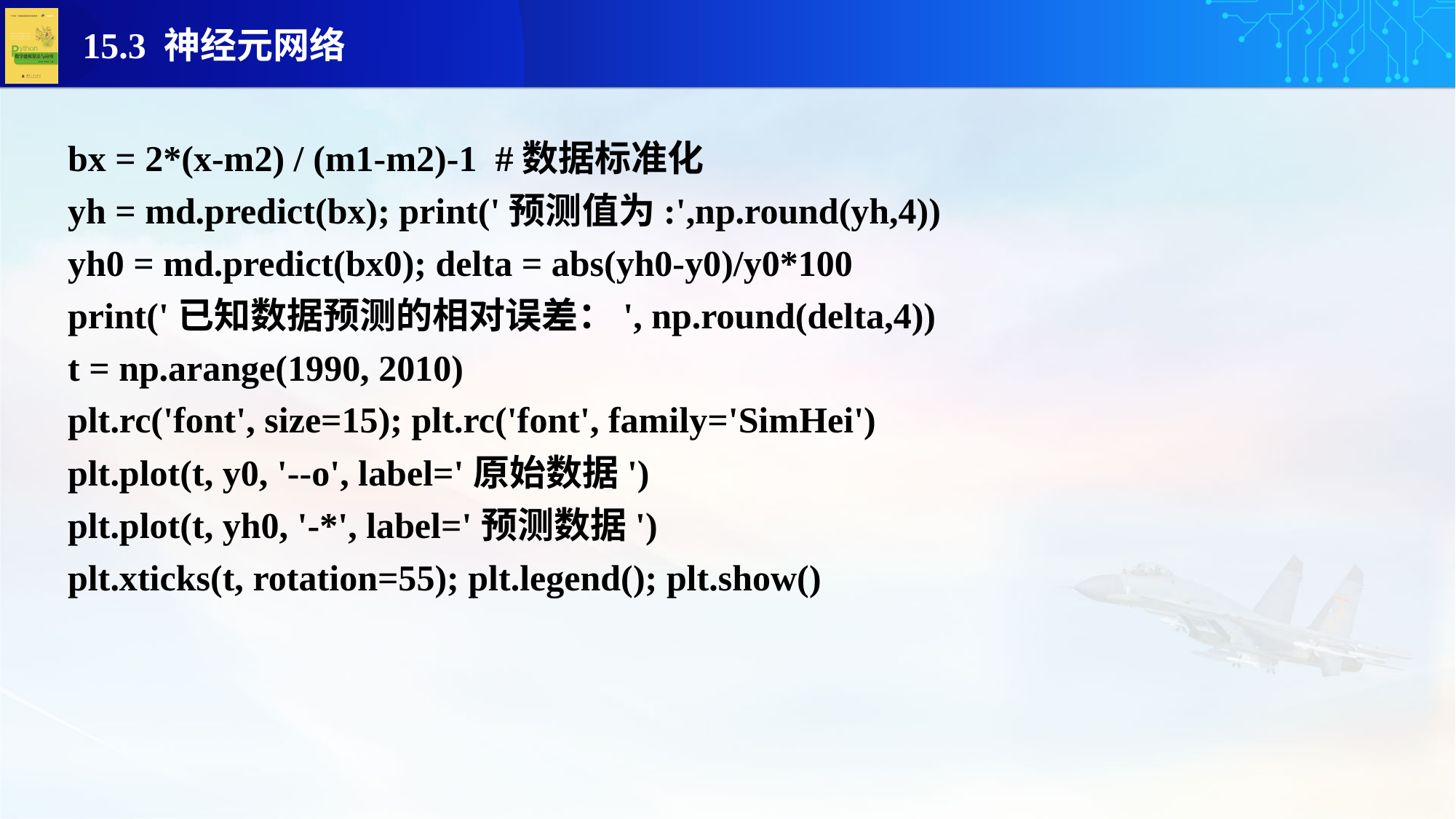

bx = 2*(x-m2) / (m1-m2)-1  #数据标准化
yh = md.predict(bx); print('预测值为:',np.round(yh,4))
yh0 = md.predict(bx0); delta = abs(yh0-y0)/y0*100
print('已知数据预测的相对误差：', np.round(delta,4))
t = np.arange(1990, 2010)
plt.rc('font', size=15); plt.rc('font', family='SimHei')
plt.plot(t, y0, '--o', label='原始数据')
plt.plot(t, yh0, '-*', label='预测数据')
plt.xticks(t, rotation=55); plt.legend(); plt.show()